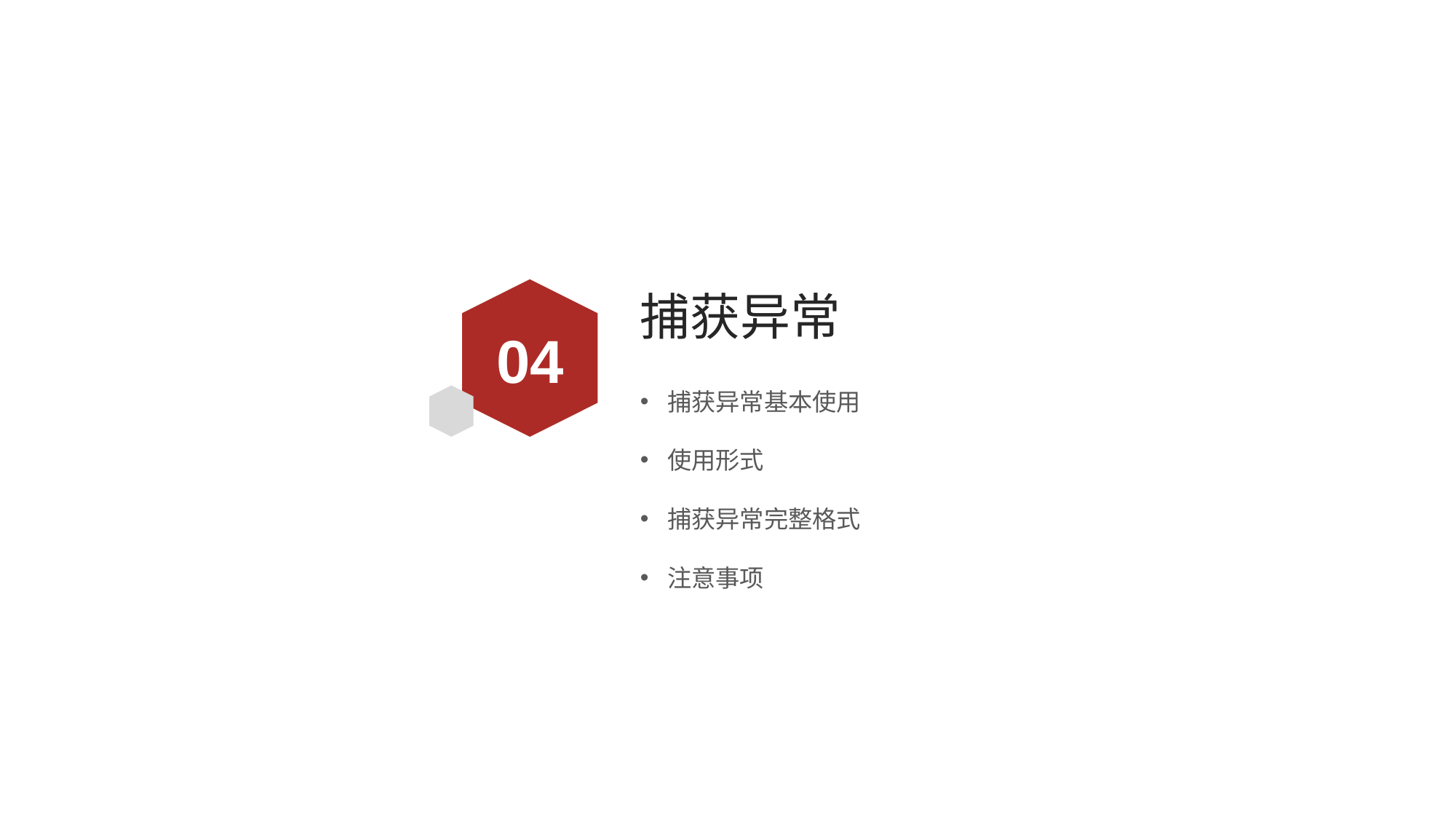

# 捕获异常
04
捕获异常基本使用
使用形式
捕获异常完整格式
注意事项